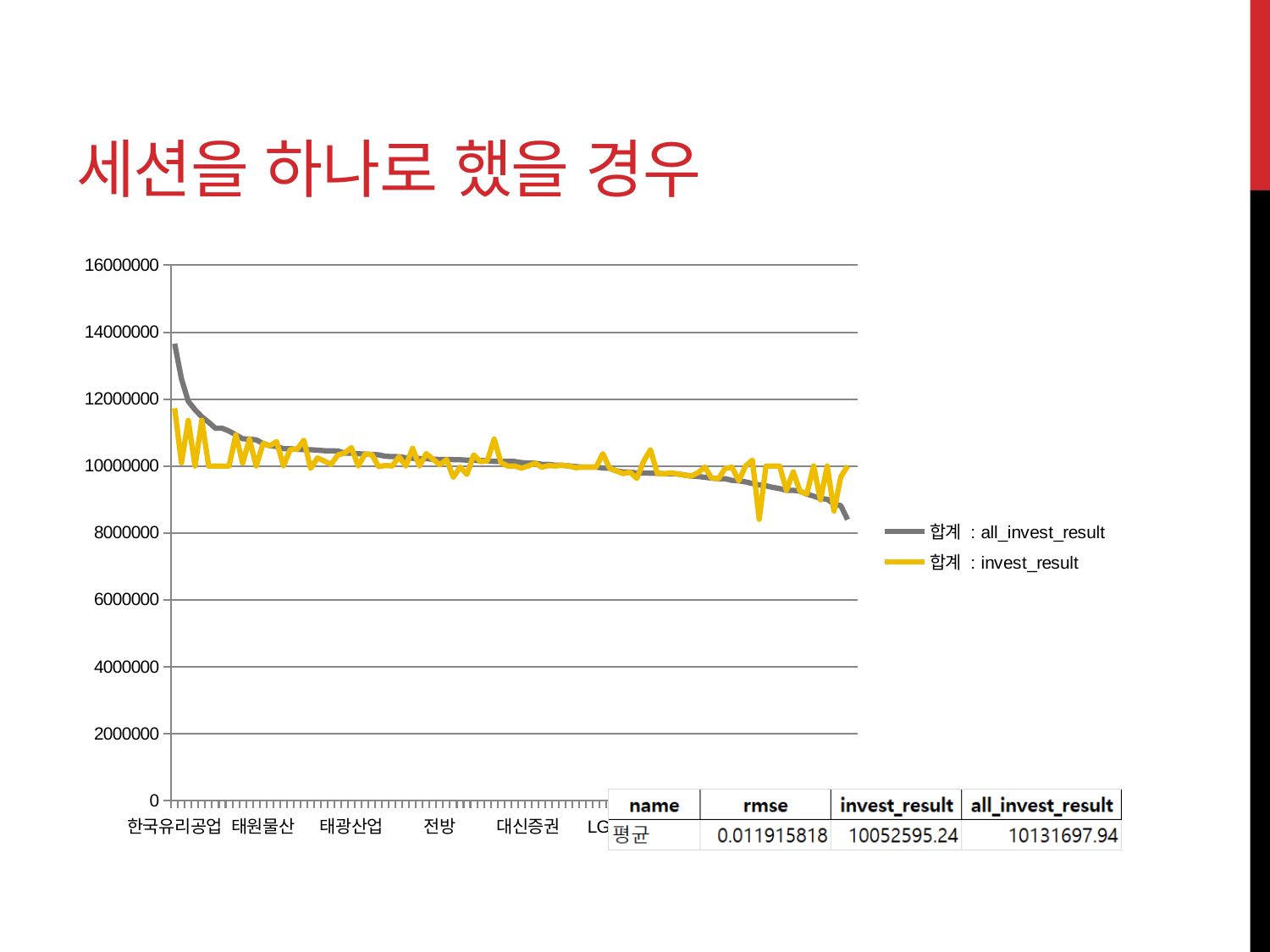

# 세션을 하나로 했을 경우

### Chart

| Category | 합계 : all_invest_result | 합계 : invest_result |
|---|---|---|
| 한국유리공업 | 13655378.0 | 11725979.355 |
| 두산 | 12609159.175 | 10095672.85 |
| 유수홀딩스 | 11935286.43 | 11362719.349 |
| 효성 | 11679845.42 | 10000000.0 |
| 쌍용양회공업 | 11467360.915 | 11369150.055 |
| 롯데지주 | 11308336.255 | 10000000.0 |
| 동아쏘시오홀딩스 | 11127523.15 | 10000000.0 |
| 휴스틸 | 11127421.8525 | 10000000.0 |
| SPC삼립 | 11043730.0 | 10000000.0 |
| 기아자동차 | 10930852.2725 | 10930852.2725 |
| 진양산업 | 10813650.94625 | 10085462.0195 |
| 아세아 | 10804486.0 | 10804486.0 |
| 한진 | 10780442.8 | 10000000.0 |
| 태원물산 | 10672082.3035 | 10672082.3035 |
| 대한전선 | 10606005.80425 | 10606005.80425 |
| 대동공업 | 10580835.668 | 10726610.8895 |
| 한국수출포장공업 | 10519089.52 | 10007427.7 |
| BYC | 10516848.45 | 10497845.6 |
| DB손해보험 | 10499322.8 | 10499322.8 |
| 동양물산기업 | 10488989.06425 | 10772534.24825 |
| 동일방직 | 10487206.465 | 9928720.254999999 |
| 롯데손해보험 | 10473182.605 | 10240025.54875 |
| 강남제비스코 | 10456858.36 | 10149511.0 |
| NH투자증권 | 10452319.2275 | 10046441.57 |
| CS홀딩스 | 10448889.78 | 10328470.3 |
| 우리종금 | 10386032.0959 | 10386032.0959 |
| 태광산업 | 10381550.5 | 10549298.5 |
| 현대자동차 | 10366004.0 | 10000000.0 |
| 일동홀딩스 | 10355731.8875 | 10355731.8875 |
| 대림통상 | 10344868.8955 | 10344868.8955 |
| 일양약품 | 10334635.4625 | 9981715.405 |
| 대림산업 | 10291223.75 | 10015673.34 |
| 케이씨씨 | 10281139.75 | 10000000.0 |
| 벽산 | 10279421.172 | 10279421.172 |
| 유한양행 | 10245840.675 | 10000000.0 |
| 국제약품 | 10229793.788 | 10529614.569 |
| CJ대한통운 | 10222668.8 | 10000000.0 |
| LS네트웍스 | 10219110.031 | 10370879.03 |
| 삼성전자 | 10202905.175 | 10202905.175 |
| 전방 | 10195832.35 | 10034622.07 |
| LG | 10191946.12 | 10191946.12 |
| 부산주공 | 10190693.7175 | 9662134.53245 |
| 메리츠화재 | 10186364.75 | 9967005.115 |
| 코오롱 | 10175154.49 | 9749030.815 |
| 유유제약 | 10167672.835 | 10332394.715 |
| 대한항공 | 10162230.09 | 10126269.0625 |
| 깨끗한나라 | 10157950.2145 | 10157950.2145 |
| 대웅 | 10136873.8 | 10803432.2975 |
| 미래에셋대우 | 10136148.808 | 10102702.712 |
| 롯데칠성음료 | 10136124.1 | 10000000.0 |
| 롯데푸드 | 10135196.8 | 10000000.0 |
| 세기상사 | 10100884.85 | 9935195.459999997 |
| 대신증권 | 10088566.1875 | 10000000.0 |
| 모나미 | 10083086.00275 | 10083086.00275 |
| 대한제분 | 10051303.0 | 9962400.200000003 |
| 한국주철관공업 | 10047951.645 | 10013267.849 |
| 알보젠코리아 | 10022175.9775 | 10000000.0 |
| 금호전기 | 10020878.354 | 10020878.354 |
| CJ | 10003916.45 | 10000000.0 |
| 세아제강 | 9981598.890000002 | 9948821.64 |
| 한국제지 | 9967042.405 | 9967042.405 |
| 영진약품 | 9967018.546 | 9967018.546 |
| 대한방직 | 9967013.2 | 9967013.2 |
| 한국타이어월드와이드 | 9939644.375 | 10367575.25 |
| 삼성화재해상보험 | 9930637.95 | 9930637.95 |
| LG상사 | 9853403.980000002 | 9853403.980000002 |
| 삼양홀딩스 | 9820637.95 | 9771630.6 |
| 신일산업 | 9817674.674999999 | 9817674.674999999 |
| 한화손해보험 | 9789850.543000001 | 9630509.75 |
| 삼성제약 | 9788230.8445 | 10137238.5515 |
| SG세계물산 | 9786641.9161 | 10487980.2769 |
| 하이트진로홀딩스 | 9780847.0075 | 9780847.0075 |
| 카프로 | 9766544.5505 | 9766544.5505 |
| 한일현대시멘트 | 9763591.755 | 9794996.465 |
| 쌍용자동차 | 9762259.453499999 | 9762259.453499999 |
| 코리안리 | 9728785.190000001 | 9728785.190000001 |
| NI스틸 | 9699452.389999999 | 9699452.389999999 |
| 신성통상 | 9687535.907499999 | 9799306.266999995 |
| 동화약품 | 9662426.177499998 | 9967035.64 |
| 대유플러스 | 9637922.81855 | 9637922.81855 |
| 노루홀딩스 | 9618615.115 | 9618615.115 |
| 한진중공업홀딩스 | 9618478.711250002 | 9932618.85625 |
| 한솔홀딩스 | 9569894.1385 | 9960278.216999998 |
| 서울식품공업 | 9557336.590300001 | 9557336.590300001 |
| 경방 | 9525595.15 | 10000000.0 |
| DB하이텍 | 9477249.575 | 10174607.2125 |
| 한화케미칼 | 9433200.025000002 | 8407181.275 |
| 흥국화재 | 9407107.111999998 | 10000000.0 |
| 대상 | 9360129.092500001 | 10000000.0 |
| 일신방직 | 9324110.95 | 10000000.0 |
| 오리온홀딩스 | 9273425.76 | 9273425.76 |
| 대한제당 | 9272958.355 | 9825112.9875 |
| 아이에이치큐 | 9245127.44 | 9245127.44 |
| 아모레퍼시픽그룹 | 9161748.48 | 9161748.48 |
| 삼양식품 | 9098602.03 | 10000000.0 |
| 넥센타이어 | 9029961.0 | 8985053.732499998 |
| 제주은행 | 9005346.065 | 10000000.0 |
| 한일홀딩스 | 8861927.68 | 8654458.495000001 |
| 엔피씨 | 8815586.09375 | 9672488.012000002 |
| 롯데정밀화학 | 8397654.4 | 10000000.0 |
| (비어 있음) | None | None |